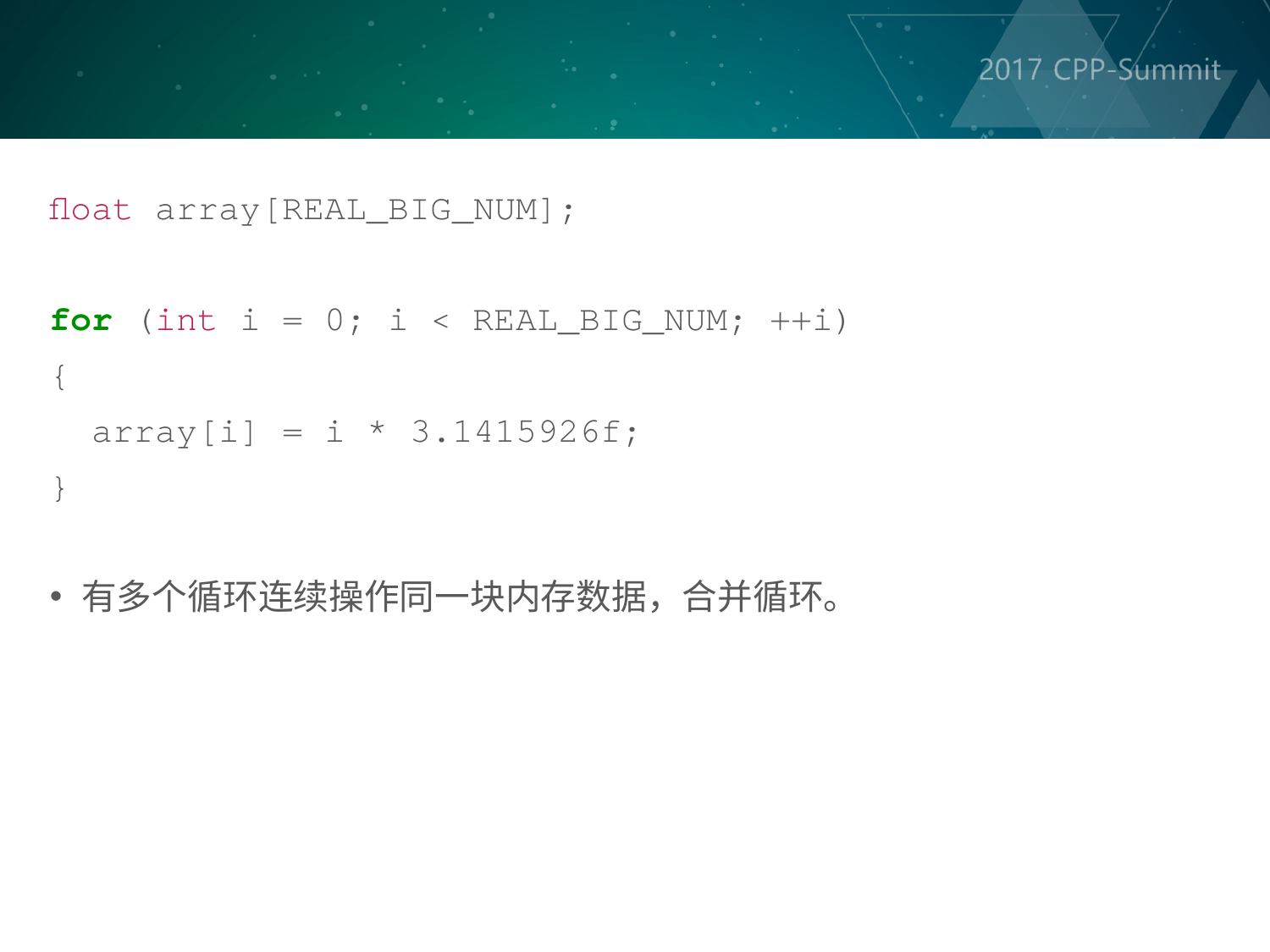

float array[REAL_BIG_NUM];

for (int i = 0; i < REAL_BIG_NUM; ++i)
{
  array[i] = i * 3.1415926f;
}

有多个循环连续操作同一块内存数据，合并循环。